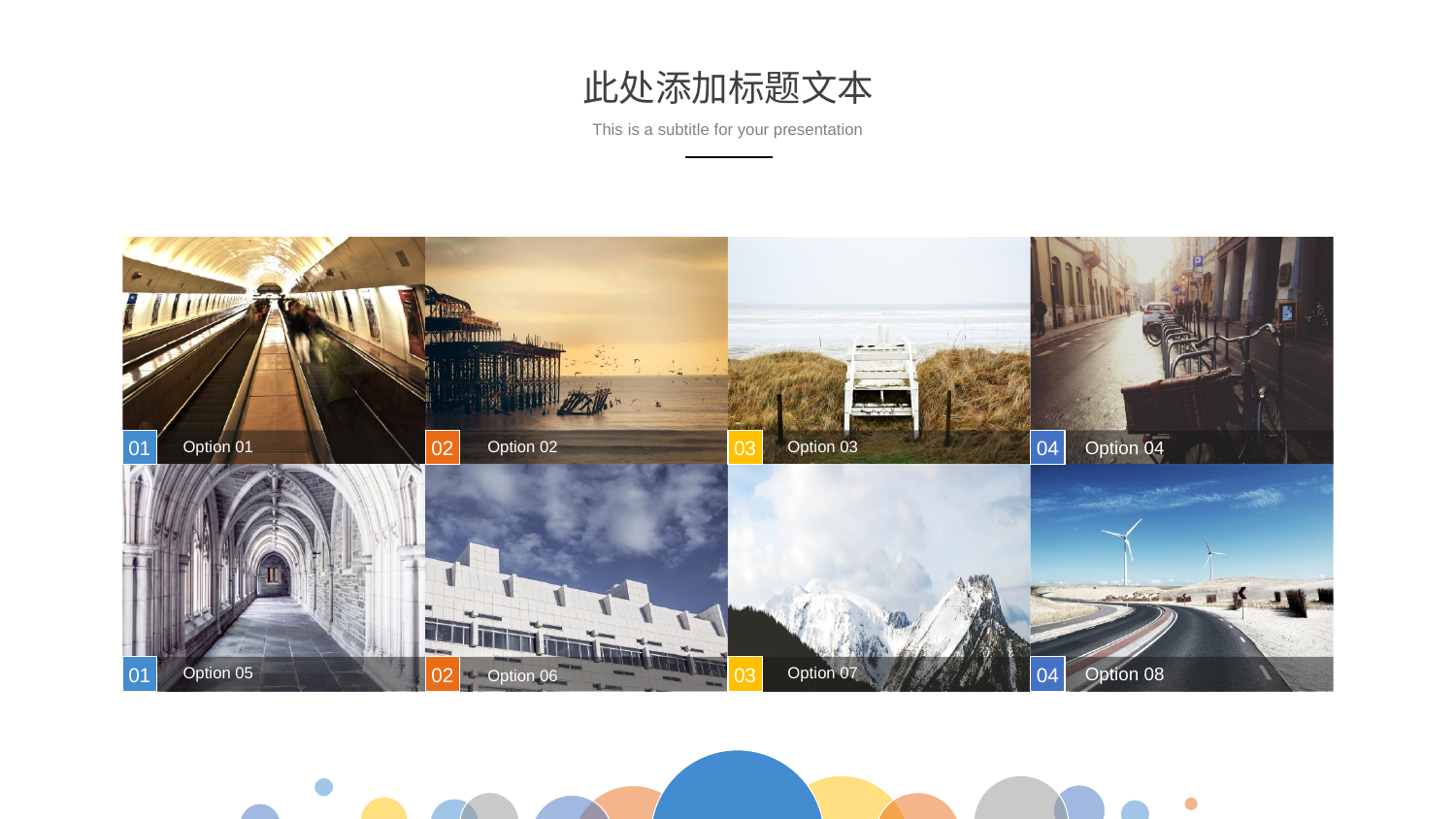

此处添加标题文本
This is a subtitle for your presentation

Option 01
Option 02
Option 03
Option 04
01

02

03

04

Option 08
Option 07
Option 05
01

02

03

04

Option 06